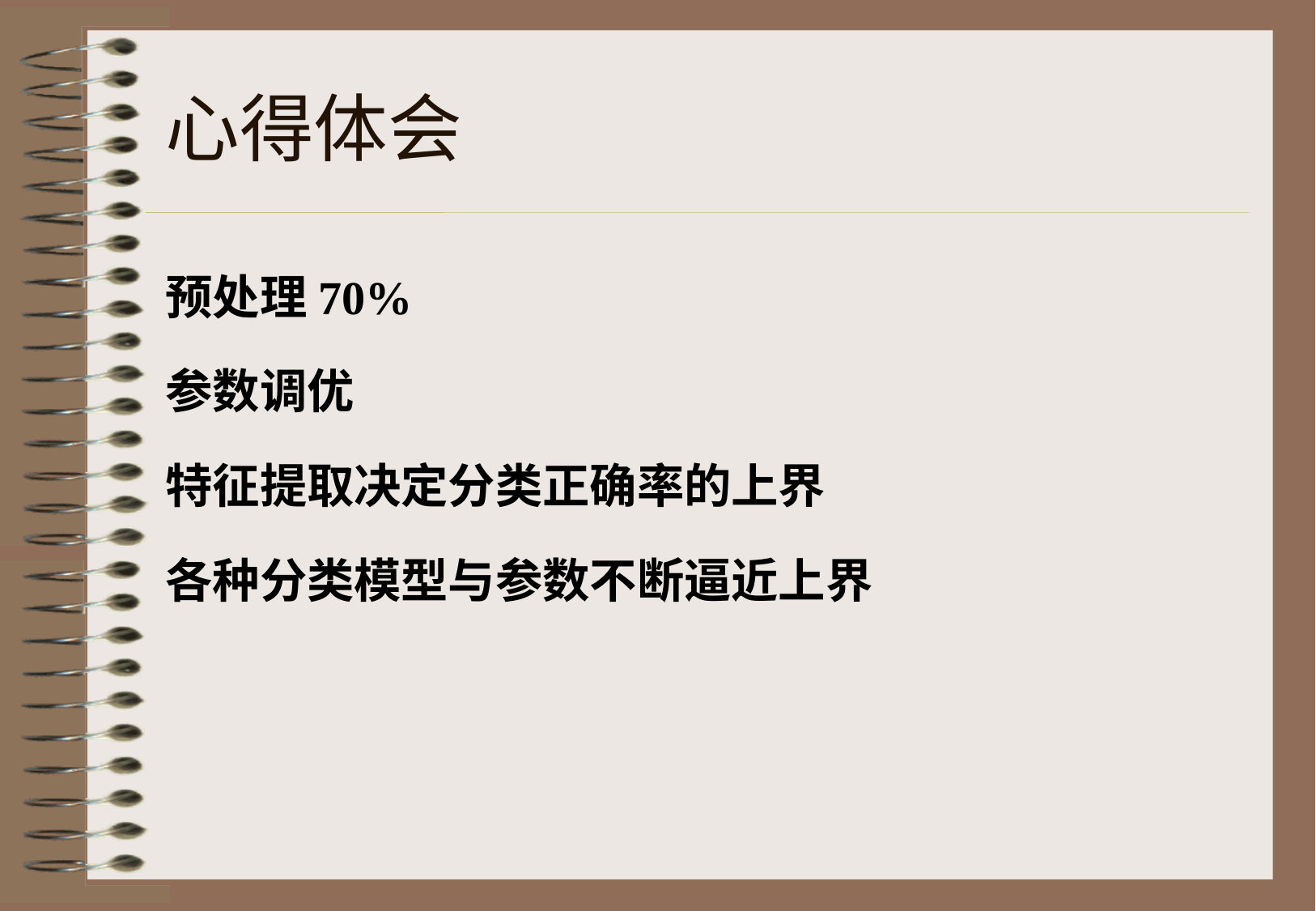

# 心得体会
预处理70%
参数调优
特征提取决定分类正确率的上界
各种分类模型与参数不断逼近上界